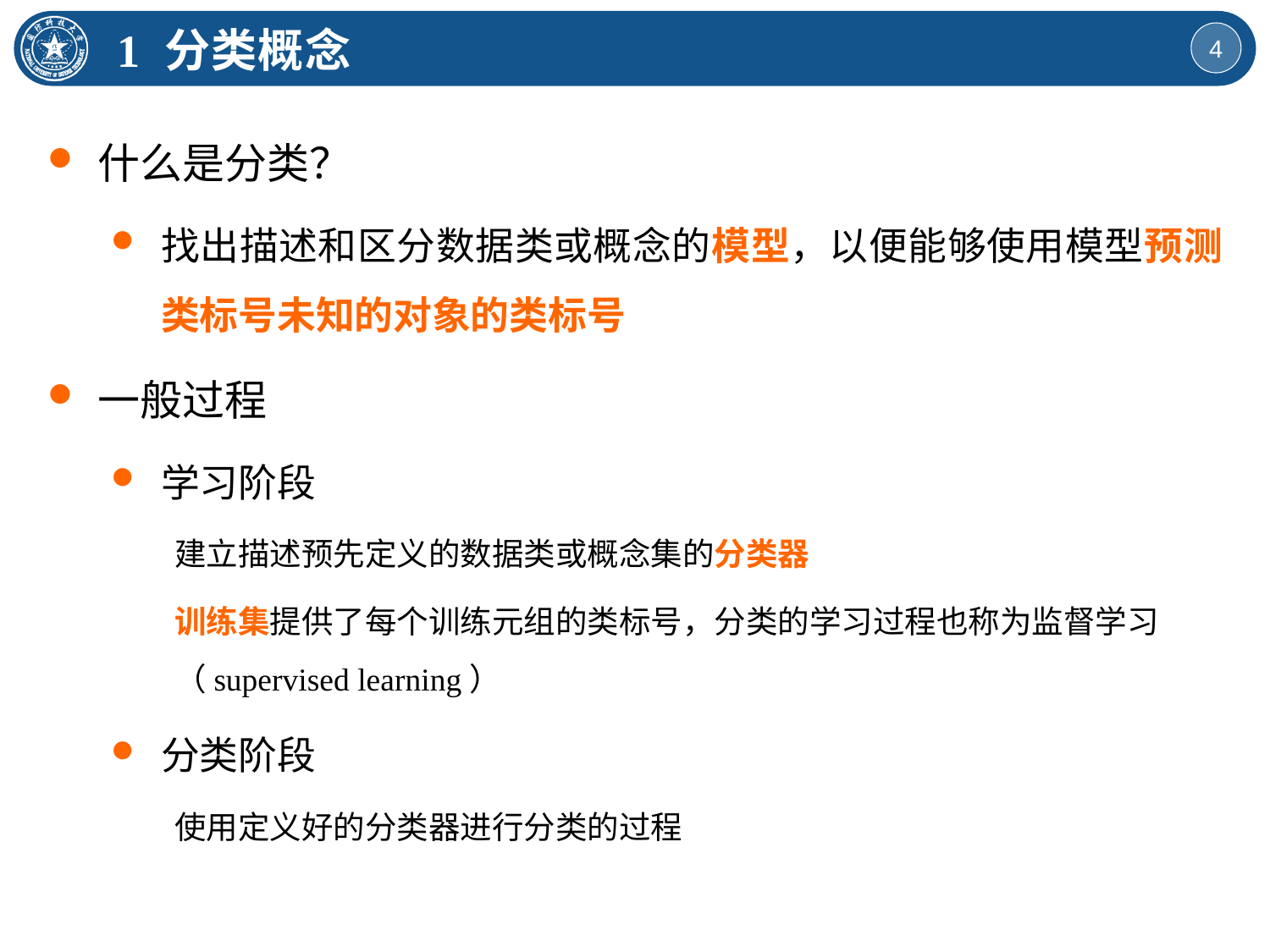

1 分类概念
什么是分类？
找出描述和区分数据类或概念的模型，以便能够使用模型预测类标号未知的对象的类标号
一般过程
学习阶段
建立描述预先定义的数据类或概念集的分类器
训练集提供了每个训练元组的类标号，分类的学习过程也称为监督学习（supervised learning）
分类阶段
使用定义好的分类器进行分类的过程